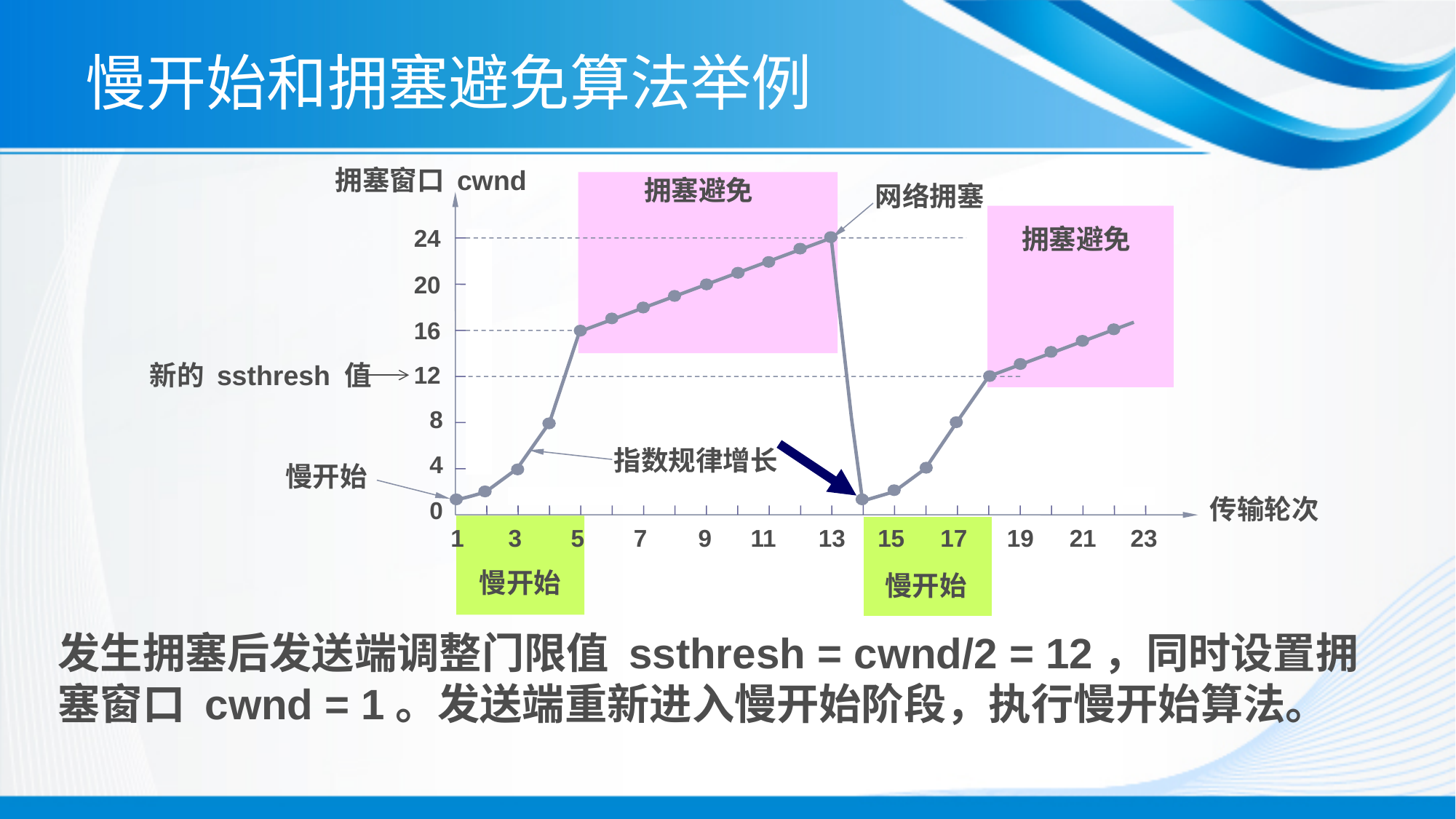

慢开始和拥塞避免算法举例
拥塞窗口 cwnd
拥塞避免

网络拥塞

拥塞避免
24

20

16

新的 ssthresh 值
12

8

指数规律增长
4

慢开始

传输轮次

0

1
3
5
7
9
11
13
15
17
19
21
23
慢开始
慢开始
发生拥塞后发送端调整门限值 ssthresh = cwnd/2 = 12，同时设置拥塞窗口 cwnd = 1。发送端重新进入慢开始阶段，执行慢开始算法。